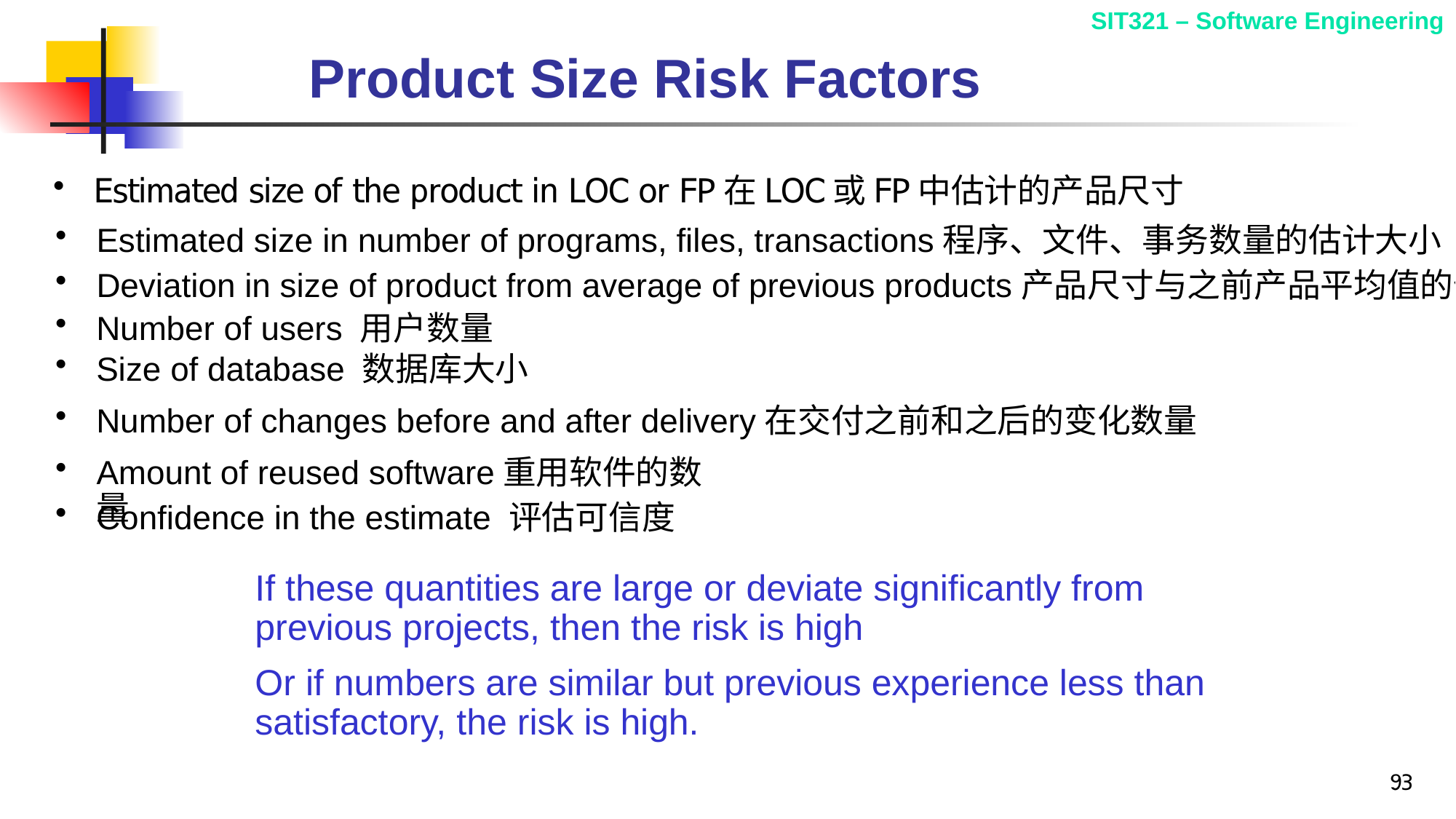

# Product Size Risk Factors
Estimated size of the product in LOC or FP在LOC或FP中估计的产品尺寸
Estimated size in number of programs, files, transactions程序、文件、事务数量的估计大小
Deviation in size of product from average of previous products产品尺寸与之前产品平均值的偏差
Number of users 用户数量
Size of database 数据库大小
Number of changes before and after delivery在交付之前和之后的变化数量
Amount of reused software重用软件的数量
Confidence in the estimate 评估可信度
	If these quantities are large or deviate significantly from previous projects, then the risk is high
	Or if numbers are similar but previous experience less than satisfactory, the risk is high.
93